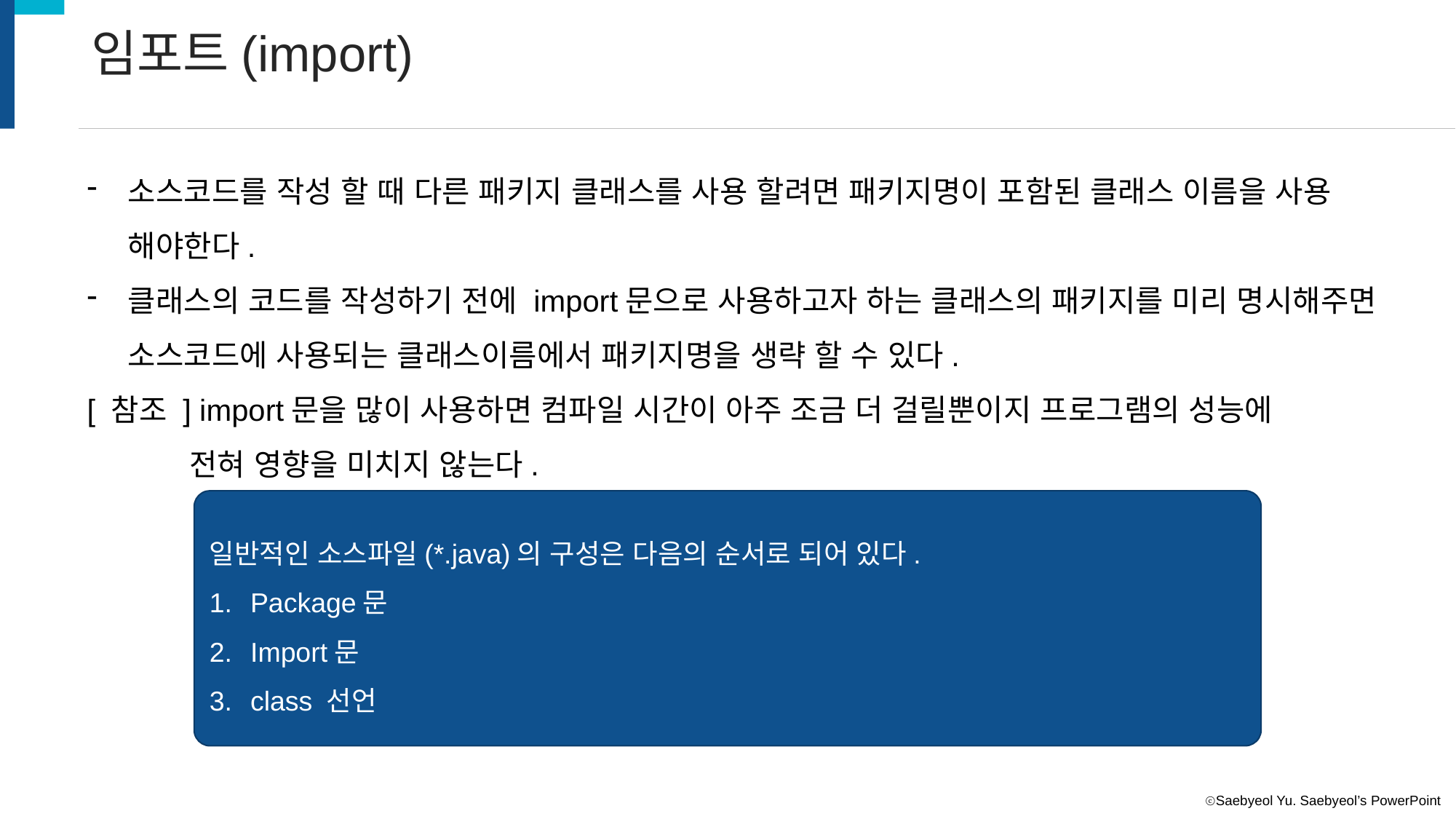

임포트(import)
소스코드를 작성 할 때 다른 패키지 클래스를 사용 할려면 패키지명이 포함된 클래스 이름을 사용 해야한다.
클래스의 코드를 작성하기 전에 import문으로 사용하고자 하는 클래스의 패키지를 미리 명시해주면 소스코드에 사용되는 클래스이름에서 패키지명을 생략 할 수 있다.
[ 참조 ] import문을 많이 사용하면 컴파일 시간이 아주 조금 더 걸릴뿐이지 프로그램의 성능에
            전혀 영향을 미치지 않는다.
일반적인 소스파일(*.java)의 구성은 다음의 순서로 되어 있다.
Package문
Import문
class 선언